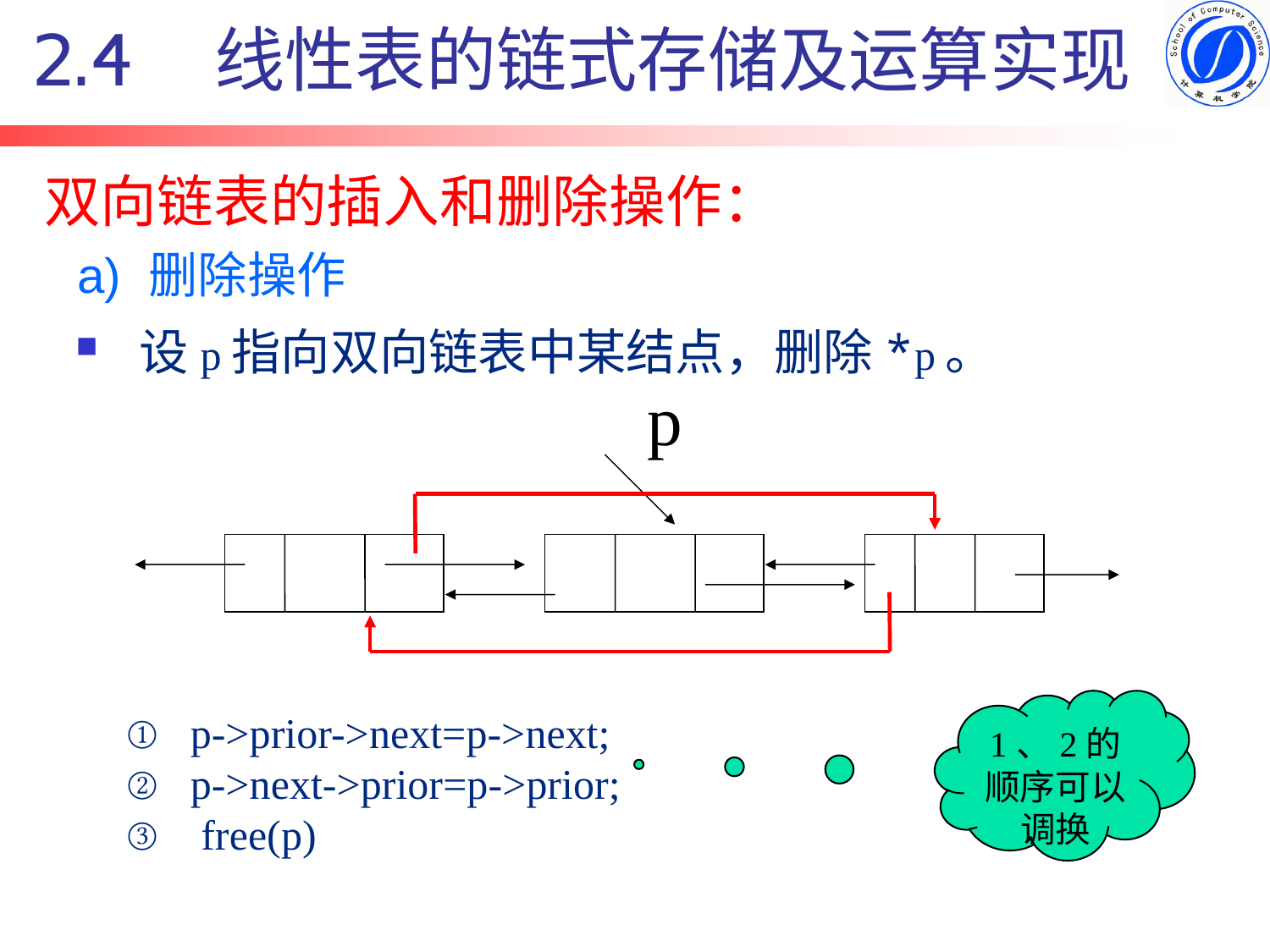

2.4   线性表的链式存储及运算实现
双向链表的插入和删除操作：
删除操作
设p指向双向链表中某结点，删除*p。
p

1、2的顺序可以调换
p->prior->next=p->next;
p->next->prior=p->prior;
 free(p)